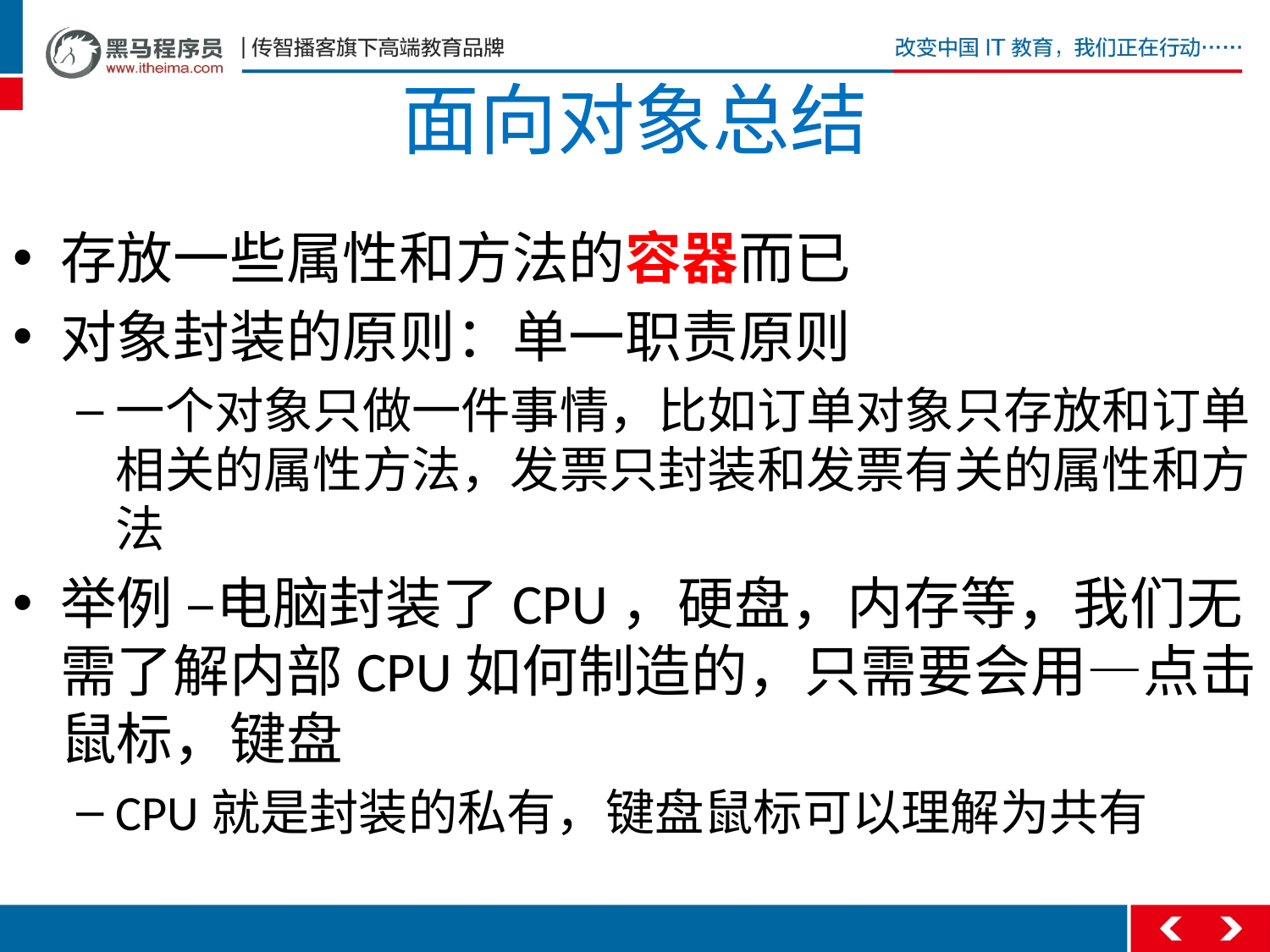

# 面向对象总结
存放一些属性和方法的容器而已
对象封装的原则：单一职责原则
一个对象只做一件事情，比如订单对象只存放和订单相关的属性方法，发票只封装和发票有关的属性和方法
举例 –电脑封装了CPU，硬盘，内存等，我们无需了解内部CPU如何制造的，只需要会用—点击鼠标，键盘
CPU就是封装的私有，键盘鼠标可以理解为共有